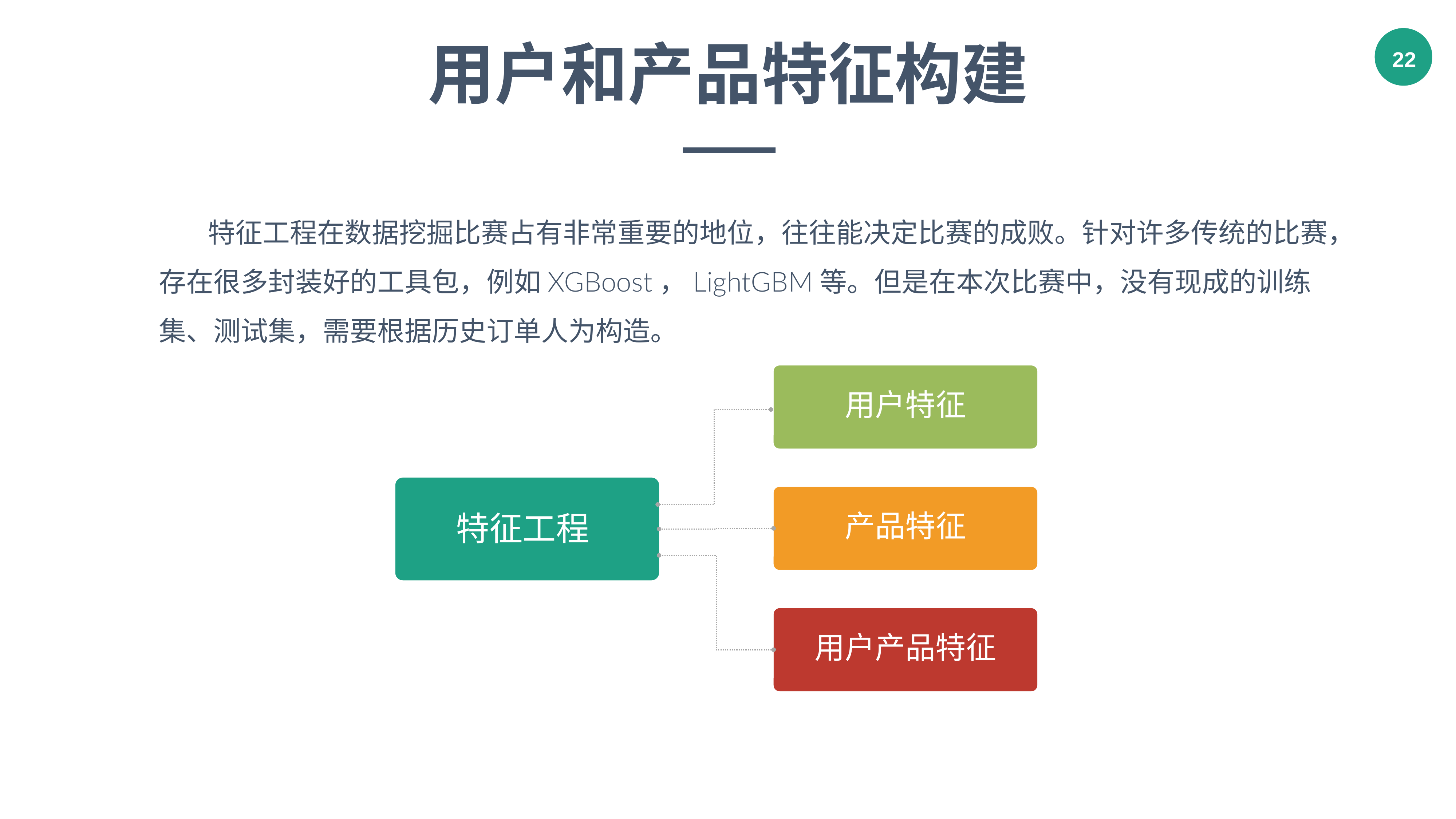

用户和产品特征构建

       特征工程在数据挖掘比赛占有非常重要的地位，往往能决定比赛的成败。针对许多传统的比赛，存在很多封装好的工具包，例如XGBoost，LightGBM等。但是在本次比赛中，没有现成的训练集、测试集，需要根据历史订单人为构造。

用户特征

产品特征
特征工程

用户产品特征